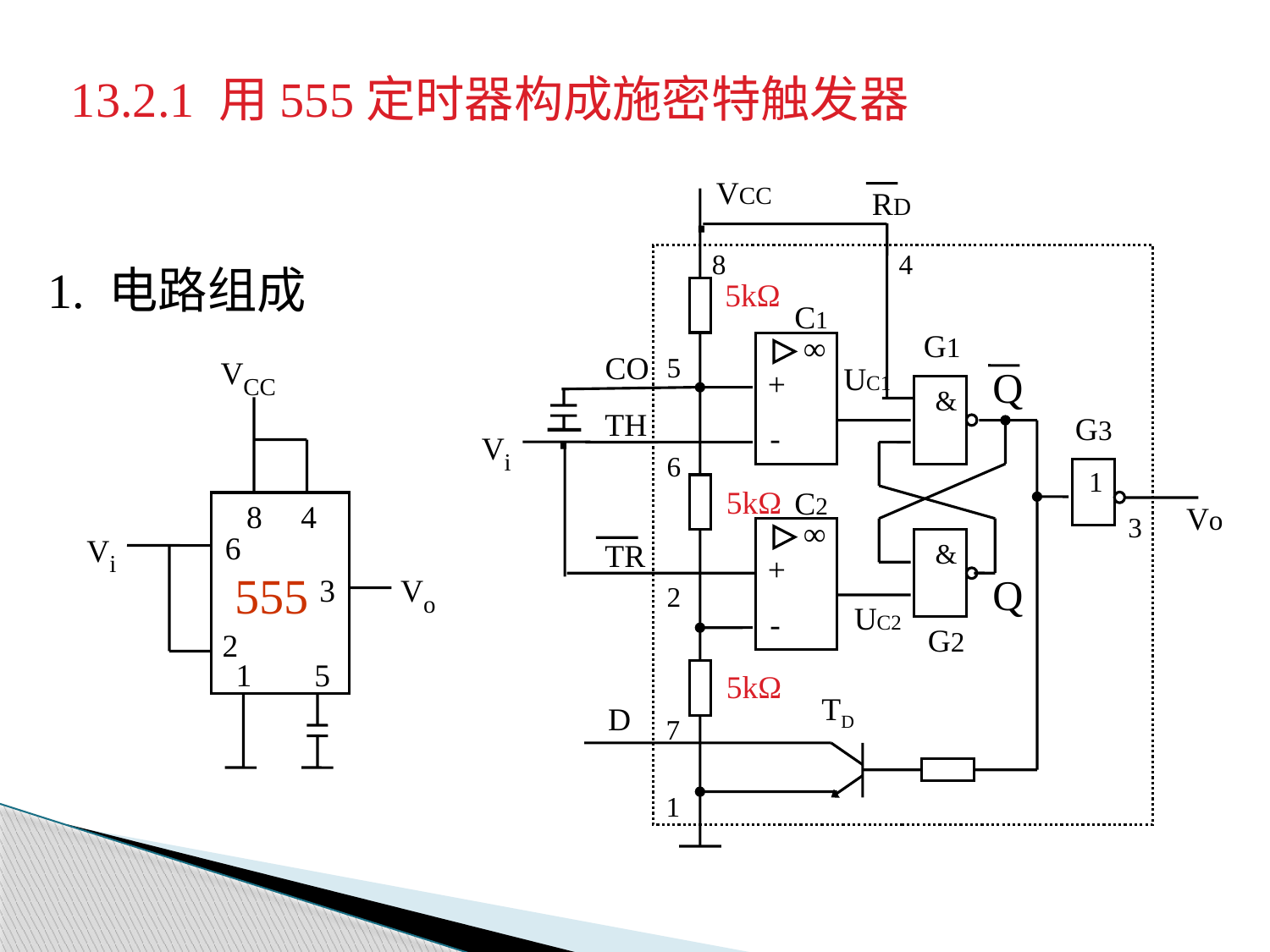

13.2.1 用555定时器构成施密特触发器
VCC
·
RD

8
4

5kΩ

C1
G1
∞

CO
5
UC1
Q
+

&

·
TH

G3
Vi
-

6

1

5kΩ
C2

Vo

3
∞

TR

&

+

Q

2

UC2

-
G2

5kΩ
TD
D
7

1

1. 电路组成
VCC

8
4

Vi
6

555
3

2
1
5

Vo